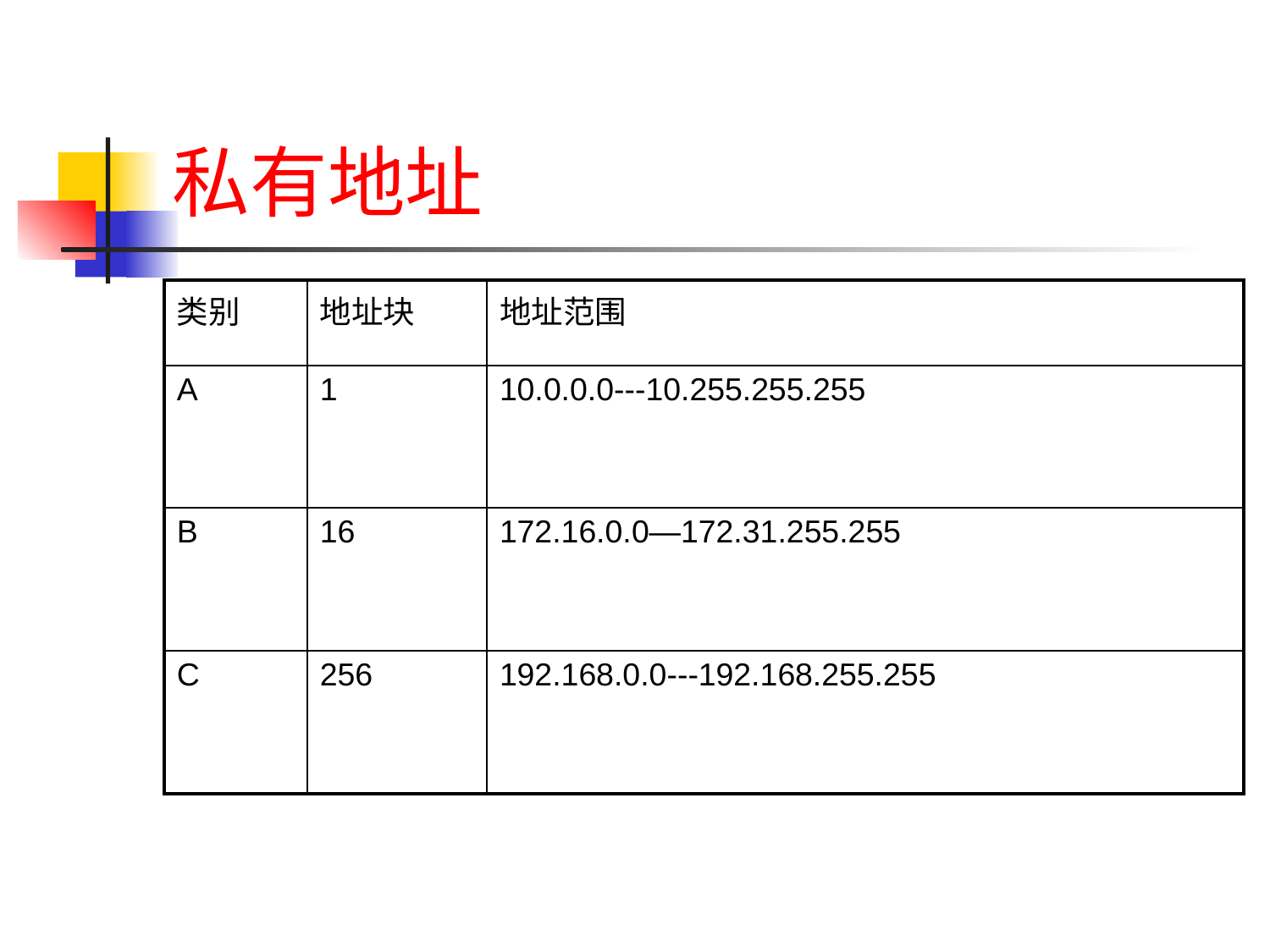

# 私有地址
| 类别 | 地址块 | 地址范围 |
| --- | --- | --- |
| A | 1 | 10.0.0.0---10.255.255.255 |
| B | 16 | 172.16.0.0—172.31.255.255 |
| C | 256 | 192.168.0.0---192.168.255.255 |